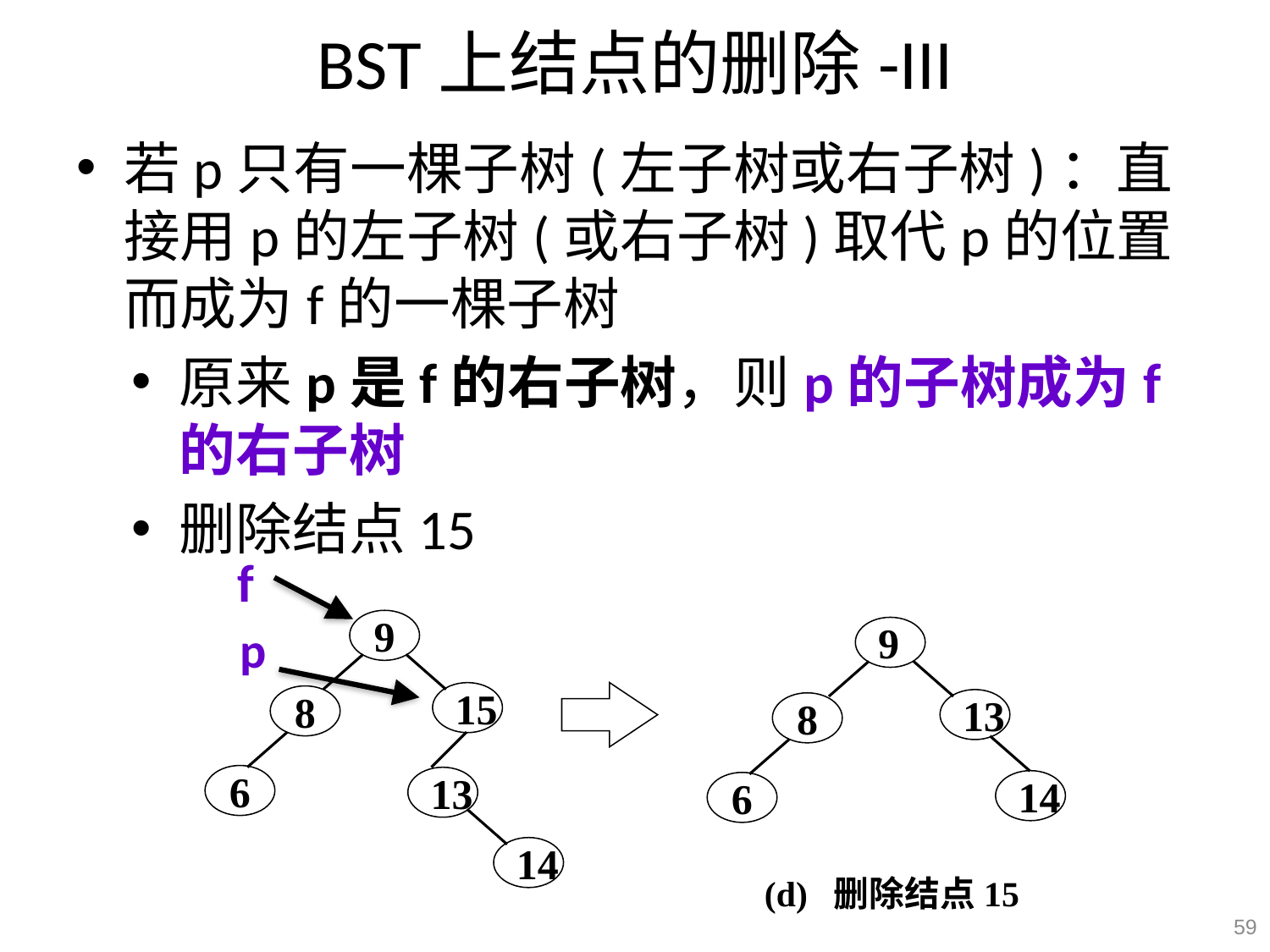

# BST上结点的删除-III
若p只有一棵子树(左子树或右子树)：直接用p的左子树(或右子树)取代p的位置而成为f的一棵子树
原来p是f的右子树，则p的子树成为f的右子树
删除结点15

f
9

15
8

6
13

14
p
9

13
8

14
6
(d)  删除结点15

59